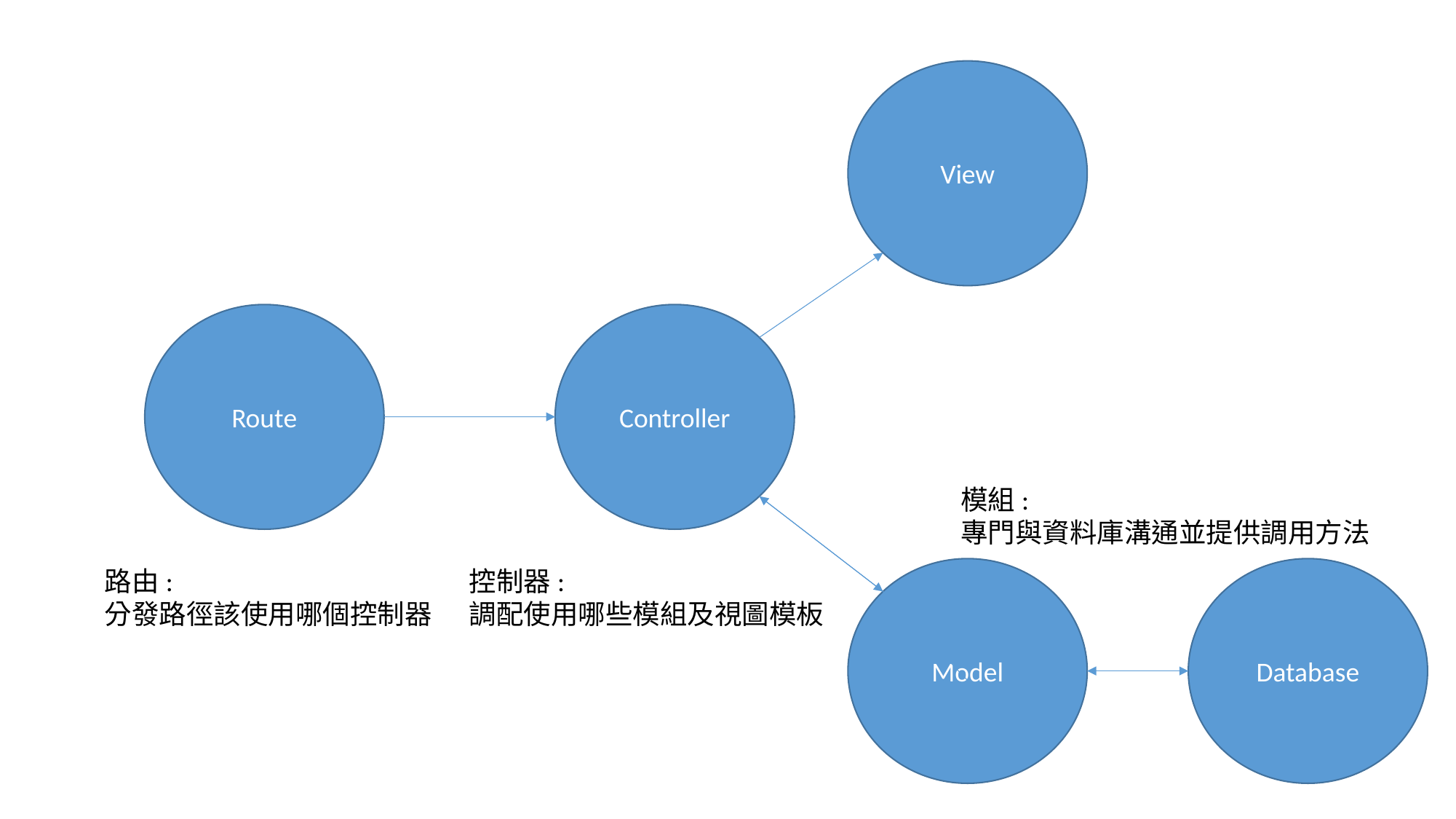

View
Route
Controller
模組:
專門與資料庫溝通並提供調用方法
控制器:
調配使用哪些模組及視圖模板
路由:
分發路徑該使用哪個控制器
Model
Database